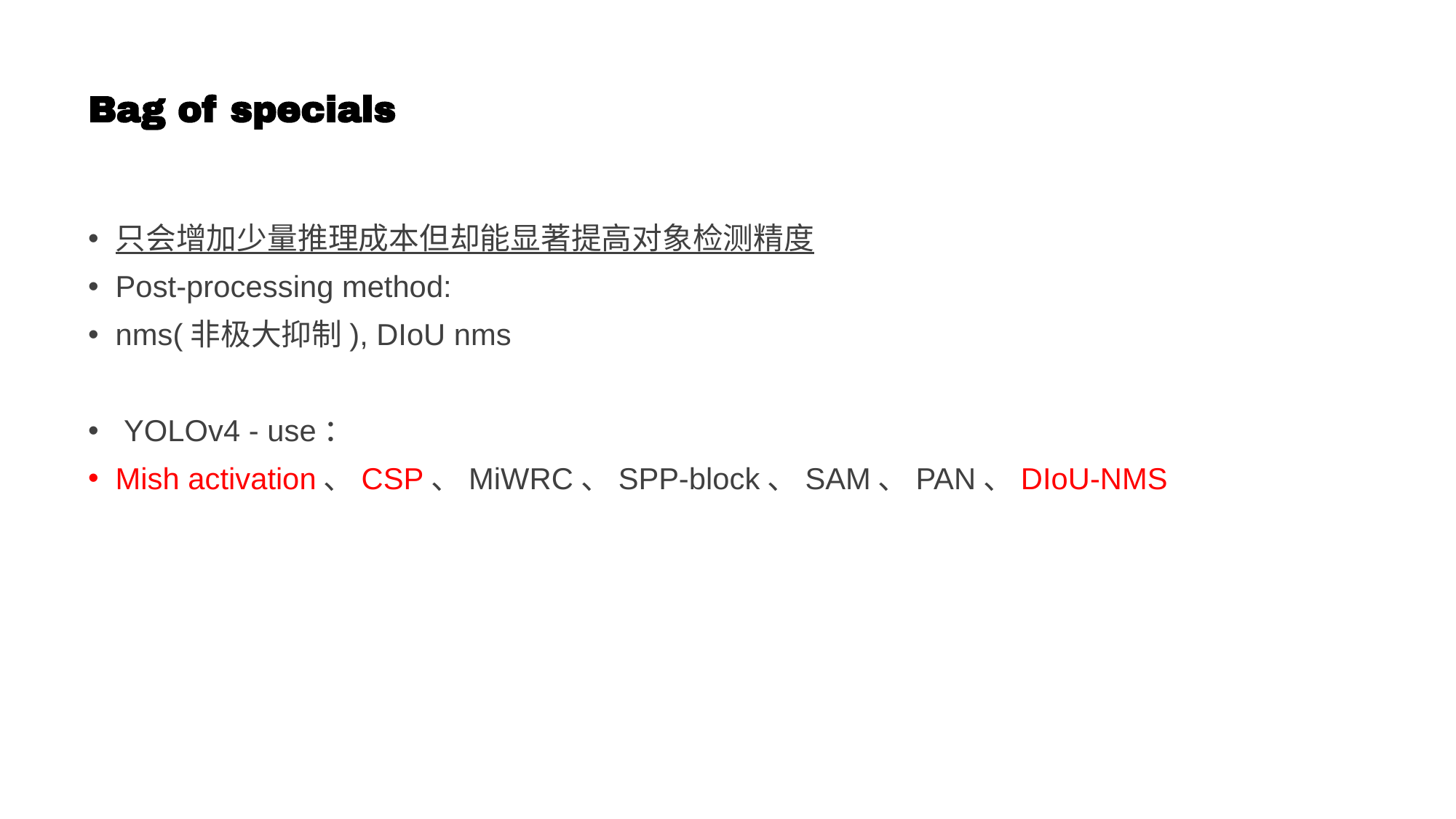

# Bag of specials
只会增加少量推理成本但却能显著提高对象检测精度
Post-processing method:
nms(非极大抑制), DIoU nms

​ YOLOv4 - use：
Mish activation、CSP、MiWRC、SPP-block、SAM、PAN、DIoU-NMS